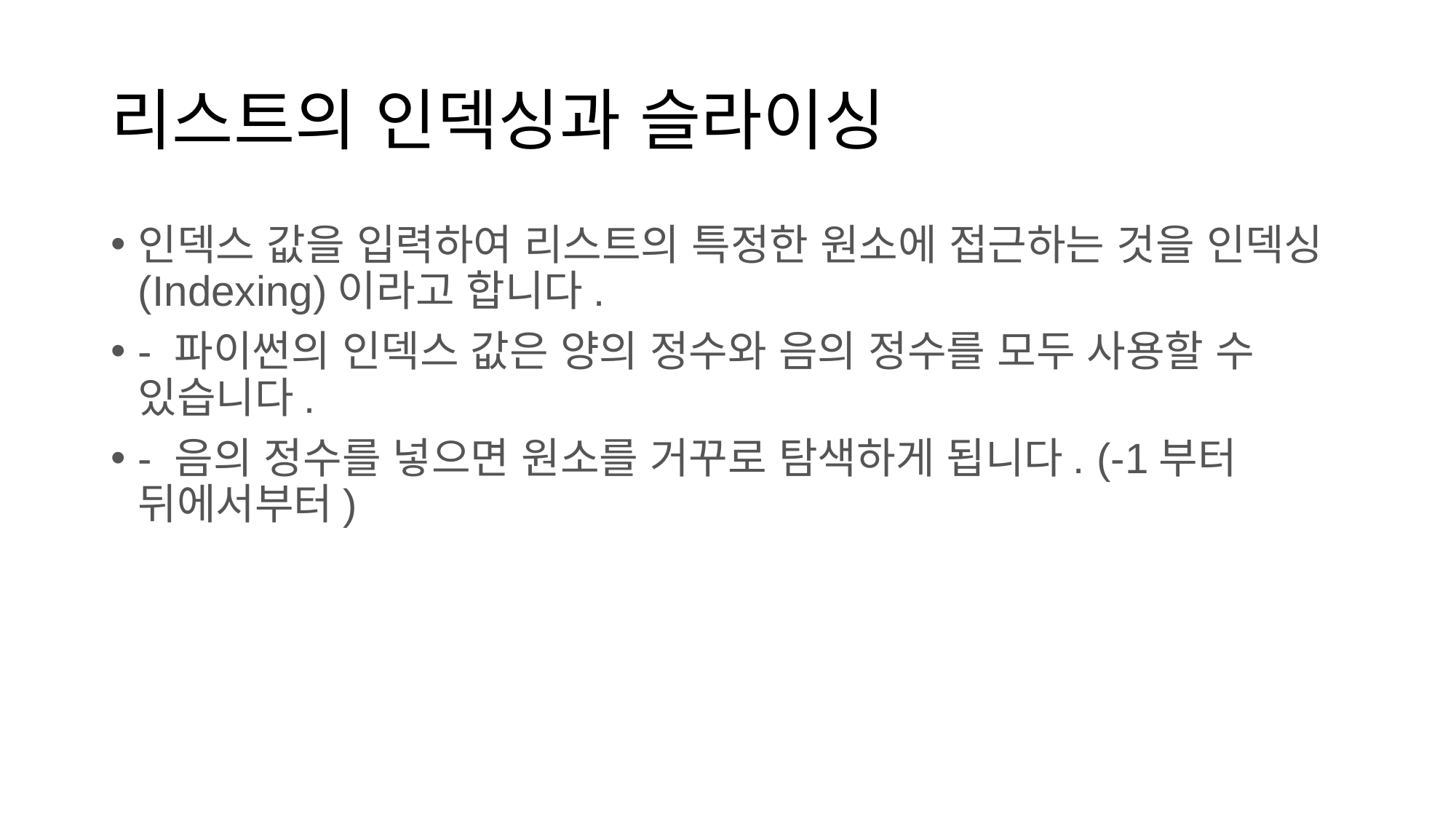

# 리스트의 인덱싱과 슬라이싱
인덱스 값을 입력하여 리스트의 특정한 원소에 접근하는 것을 인덱싱(Indexing)이라고 합니다.
- 파이썬의 인덱스 값은 양의 정수와 음의 정수를 모두 사용할 수 있습니다.
- 음의 정수를 넣으면 원소를 거꾸로 탐색하게 됩니다. (-1부터 뒤에서부터)